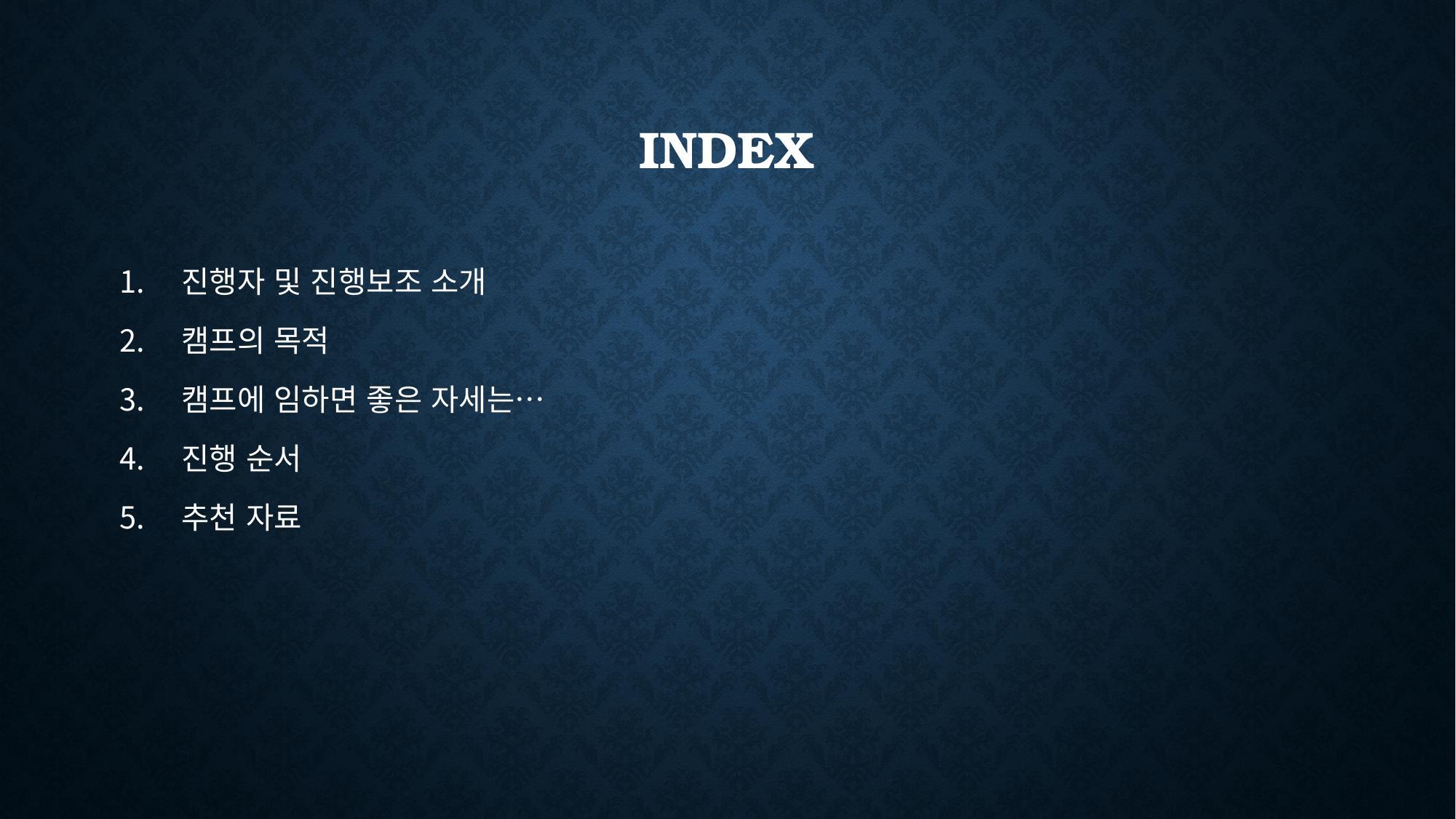

# Index
진행자 및 진행보조 소개
캠프의 목적
캠프에 임하면 좋은 자세는…
진행 순서
추천 자료